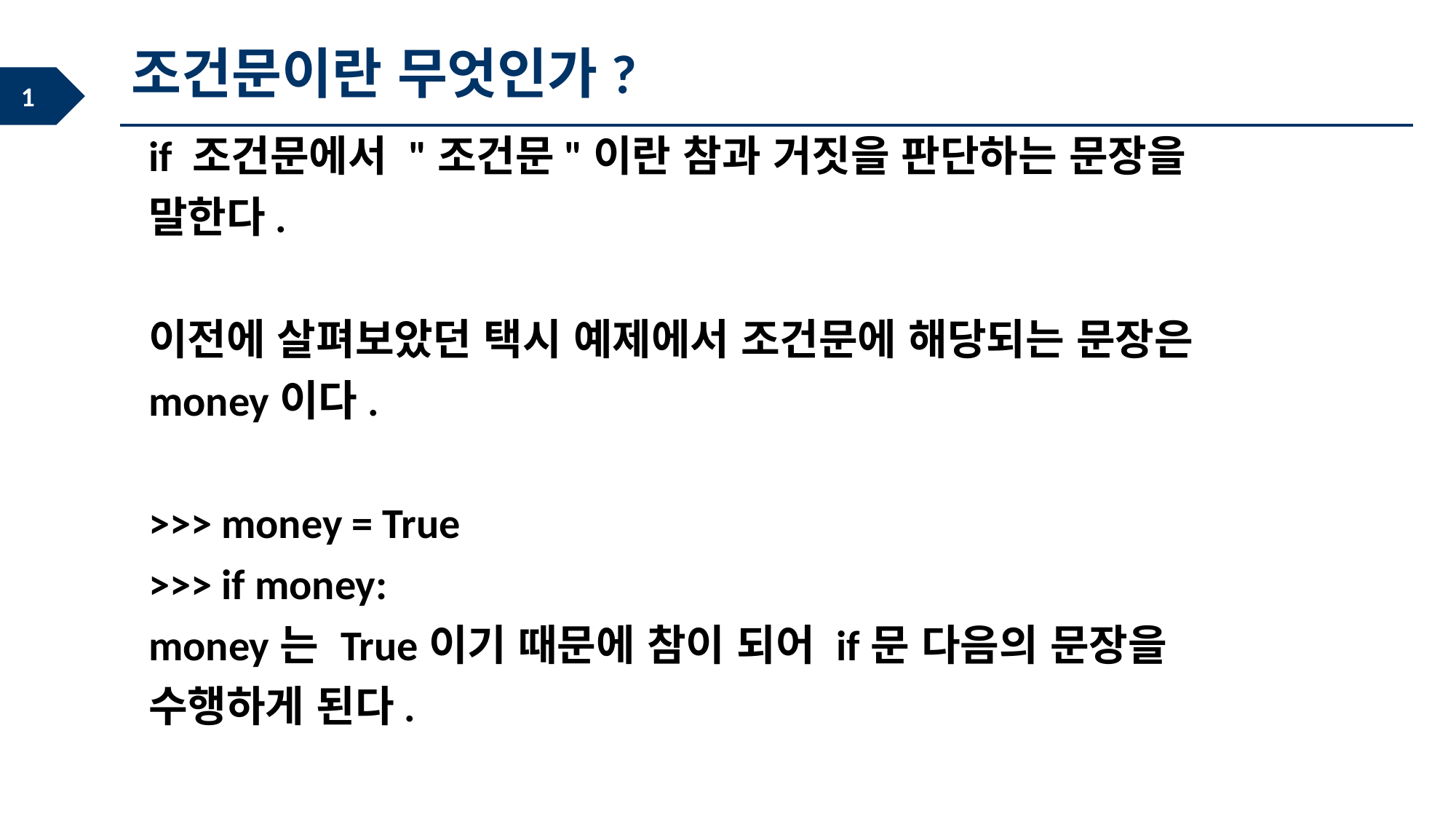

조건문이란 무엇인가?
if 조건문에서 "조건문"이란 참과 거짓을 판단하는 문장을 말한다.

이전에 살펴보았던 택시 예제에서 조건문에 해당되는 문장은 money이다.

>>> money = True
>>> if money:
money는 True이기 때문에 참이 되어 if문 다음의 문장을 수행하게 된다.